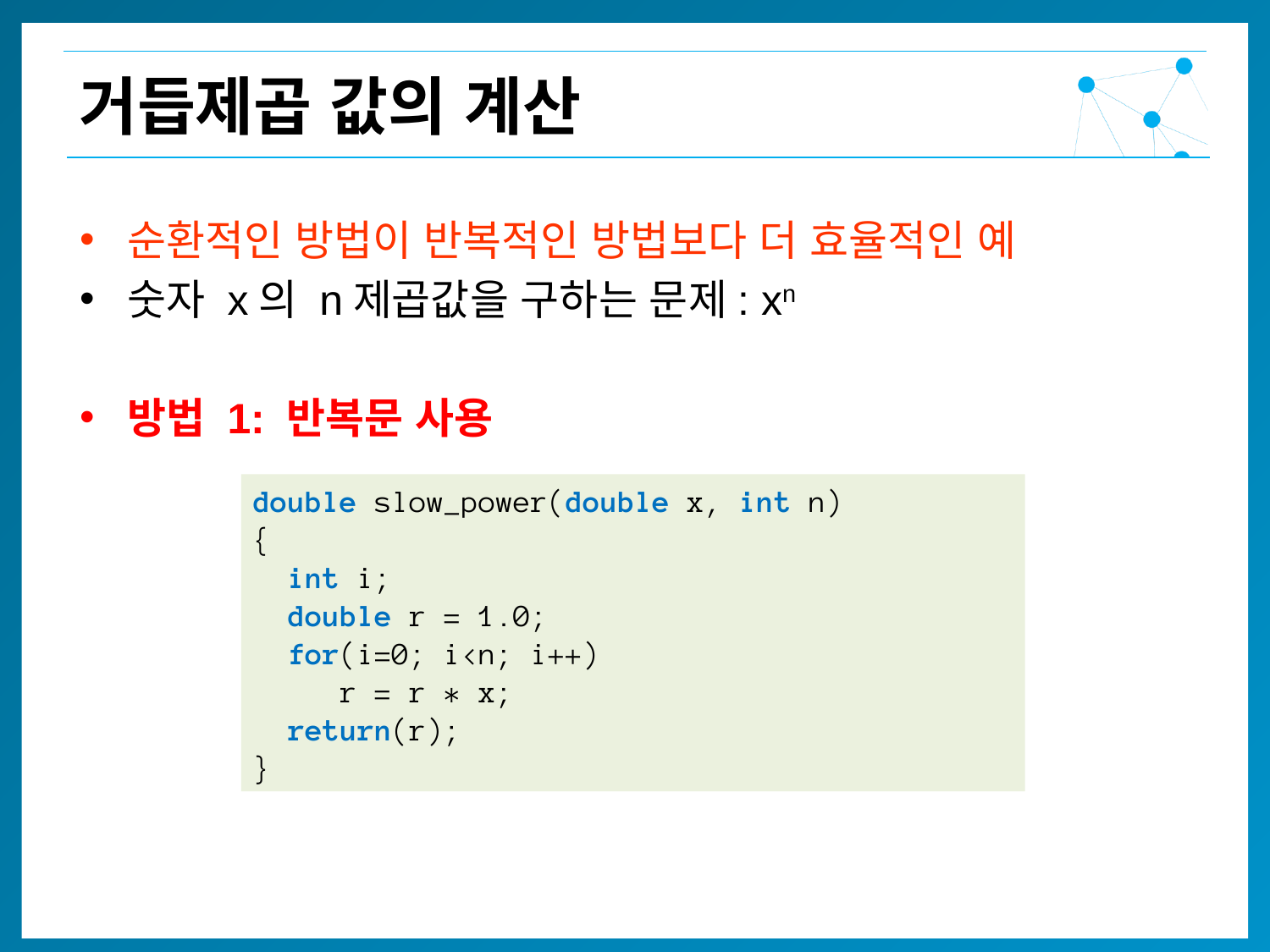

거듭제곱 값의 계산
순환적인 방법이 반복적인 방법보다 더 효율적인 예
숫자 x의 n제곱값을 구하는 문제: xn

방법 1: 반복문 사용
double slow_power(double x, int n)
{
  int i;
  double r = 1.0;
  for(i=0; i<n; i++)
     r = r * x;
  return(r);
}